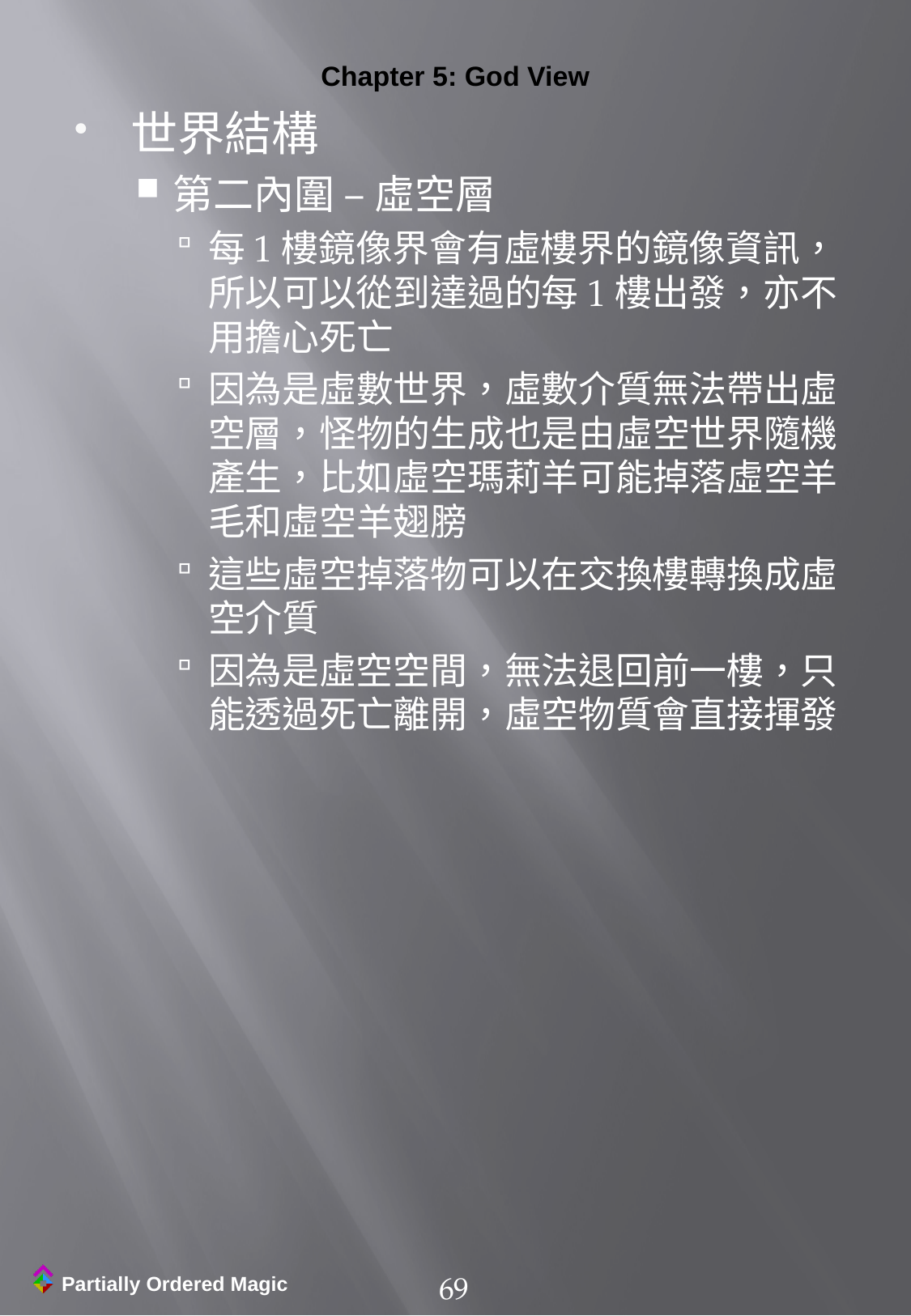

# Chapter 5: God View
世界結構
第二內圍 – 虛空層
每1樓鏡像界會有虛樓界的鏡像資訊，所以可以從到達過的每1樓出發，亦不用擔心死亡
因為是虛數世界，虛數介質無法帶出虛空層，怪物的生成也是由虛空世界隨機產生，比如虛空瑪莉羊可能掉落虛空羊毛和虛空羊翅膀
這些虛空掉落物可以在交換樓轉換成虛空介質
因為是虛空空間，無法退回前一樓，只能透過死亡離開，虛空物質會直接揮發